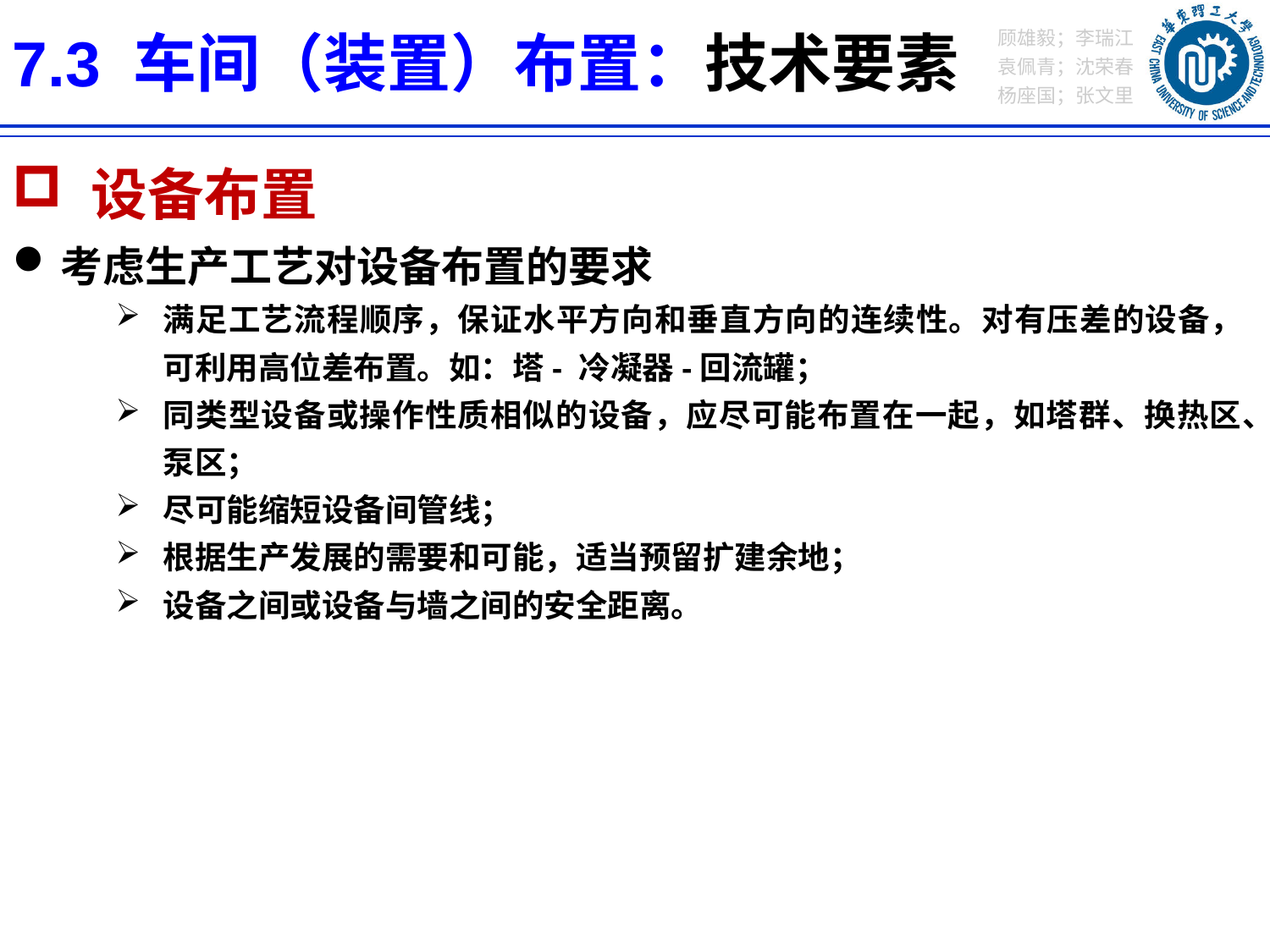

7.3 车间（装置）布置：技术要素
 设备布置
考虑生产工艺对设备布置的要求
满足工艺流程顺序，保证水平方向和垂直方向的连续性。对有压差的设备，可利用高位差布置。如：塔- 冷凝器-回流罐；
同类型设备或操作性质相似的设备，应尽可能布置在一起，如塔群、换热区、泵区；
尽可能缩短设备间管线；
根据生产发展的需要和可能，适当预留扩建余地；
设备之间或设备与墙之间的安全距离。